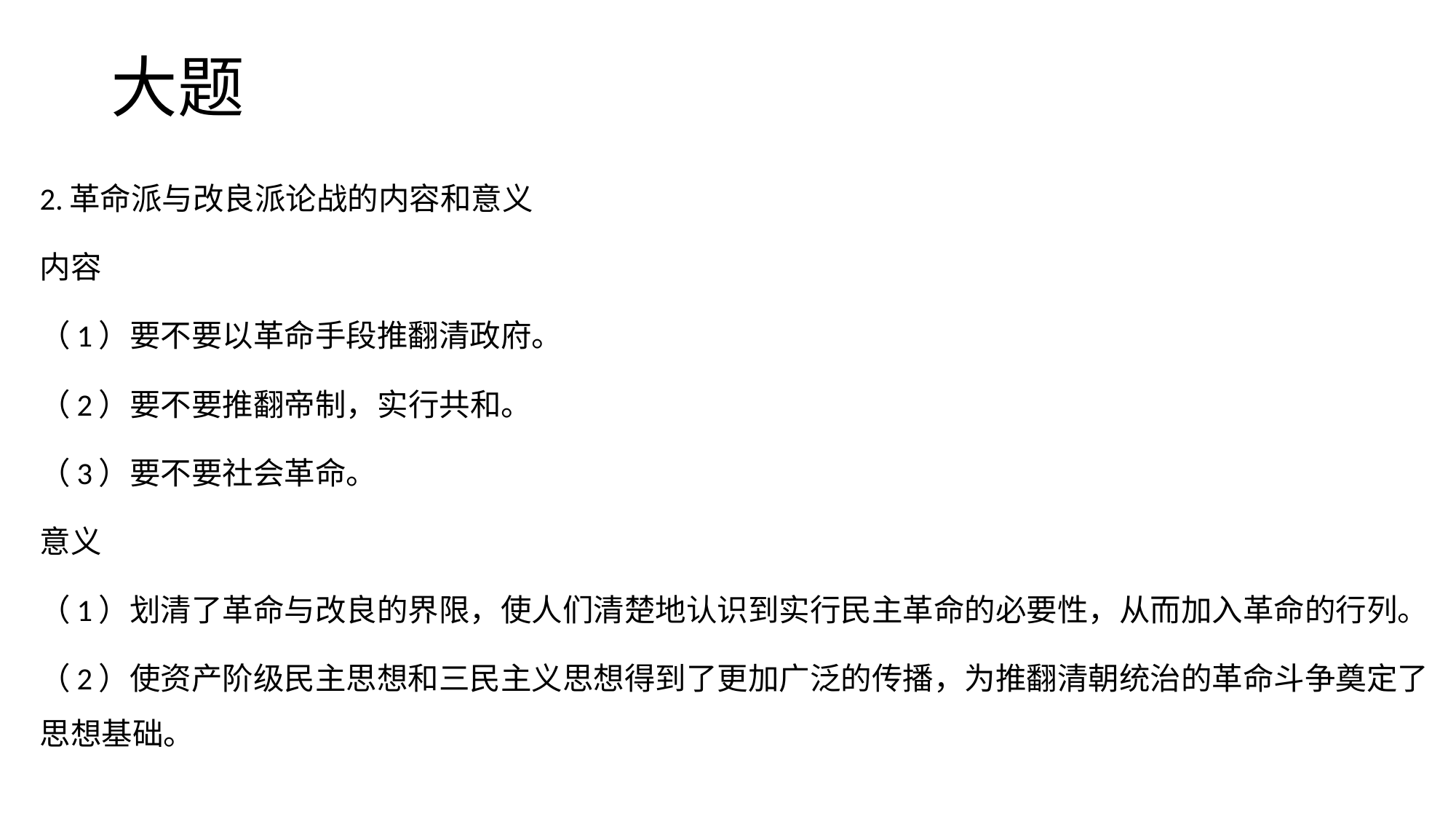

# 大题
2.革命派与改良派论战的内容和意义
内容
（1）要不要以革命手段推翻清政府。
（2）要不要推翻帝制，实行共和。
（3）要不要社会革命。
意义
（1）划清了革命与改良的界限，使人们清楚地认识到实行民主革命的必要性，从而加入革命的行列。
（2）使资产阶级民主思想和三民主义思想得到了更加广泛的传播，为推翻清朝统治的革命斗争奠定了思想基础。